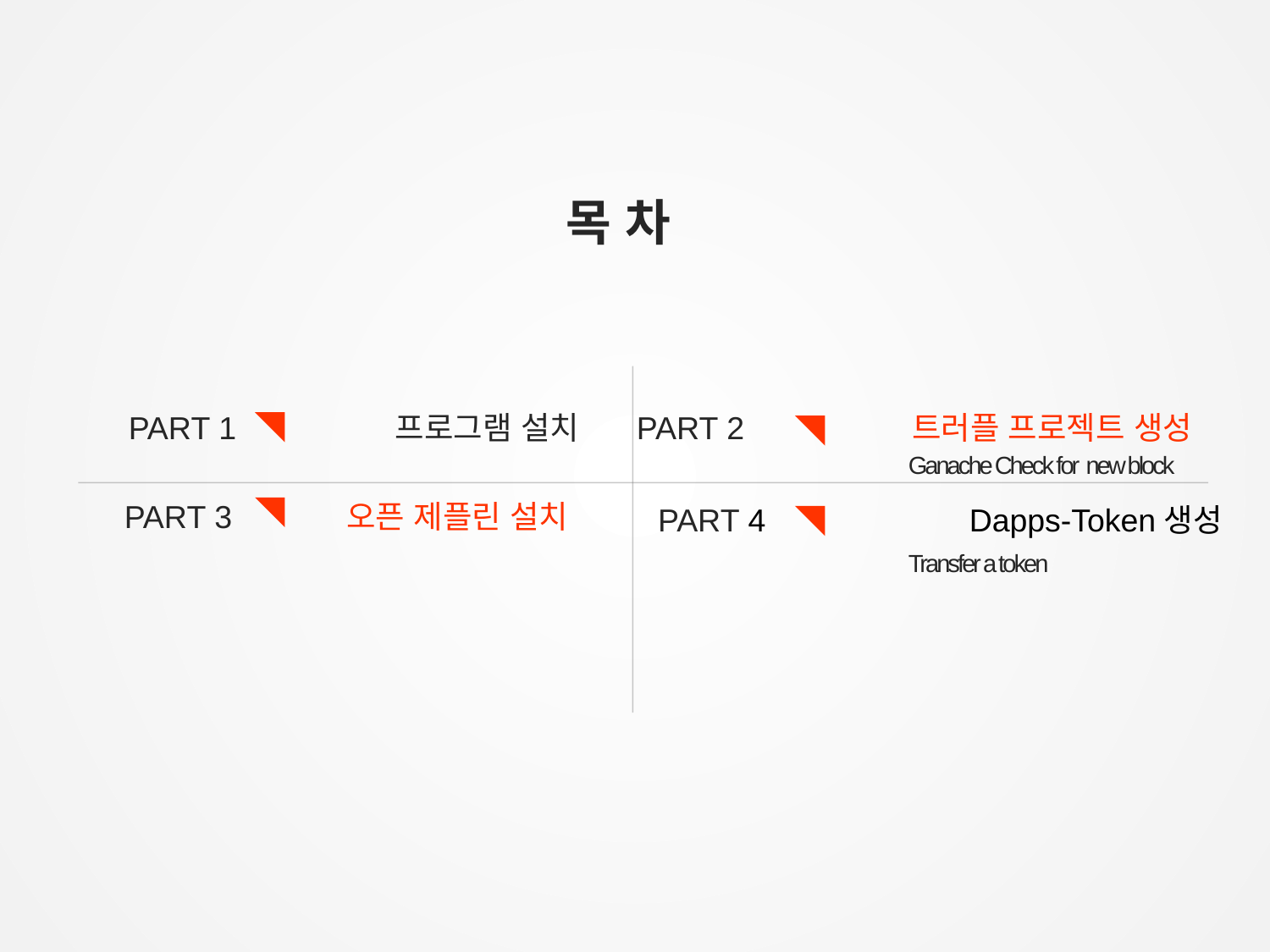

목 차
PART 1                 프로그램 설치
PART 2                  트러플 프로젝트 생성

Ganache Check for  new block
PART 3            오픈 제플린 설치
PART 4                       Dapps-Token생성

Transfer a token